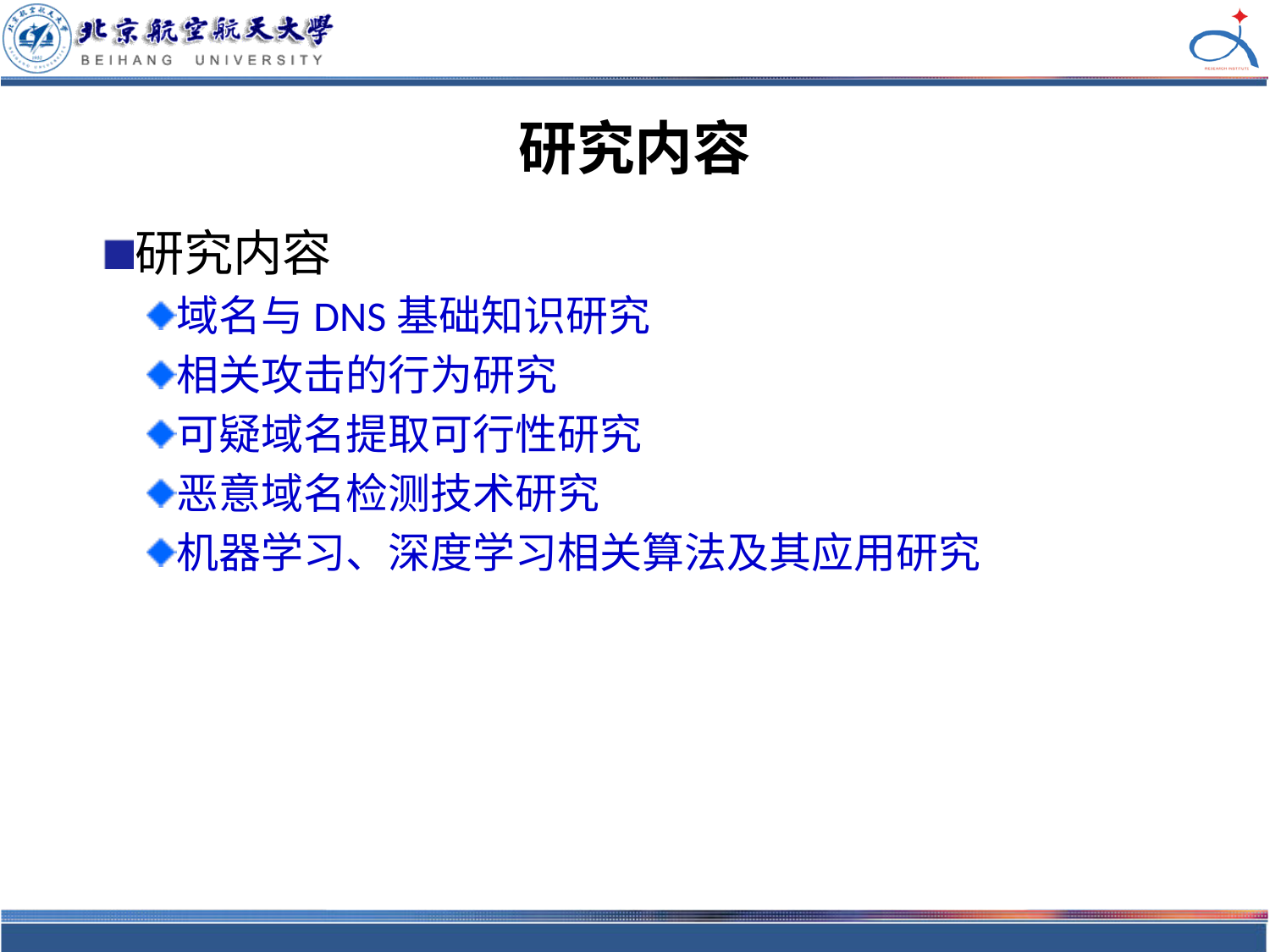

# 研究内容
研究内容
域名与DNS基础知识研究
相关攻击的行为研究
可疑域名提取可行性研究
恶意域名检测技术研究
机器学习、深度学习相关算法及其应用研究